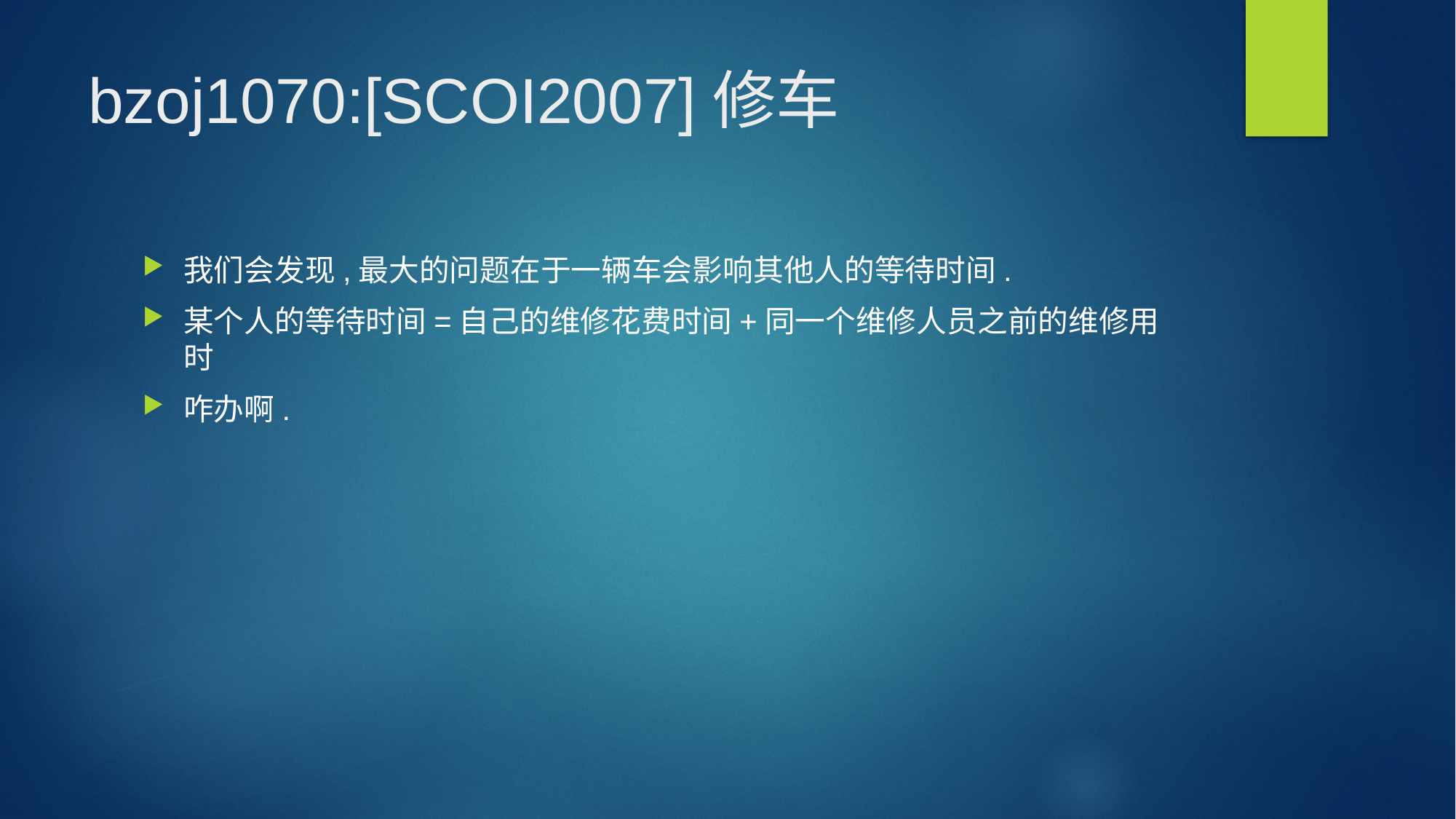

# bzoj1070:[SCOI2007]修车
我们会发现,最大的问题在于一辆车会影响其他人的等待时间.
某个人的等待时间=自己的维修花费时间+同一个维修人员之前的维修用时
咋办啊.